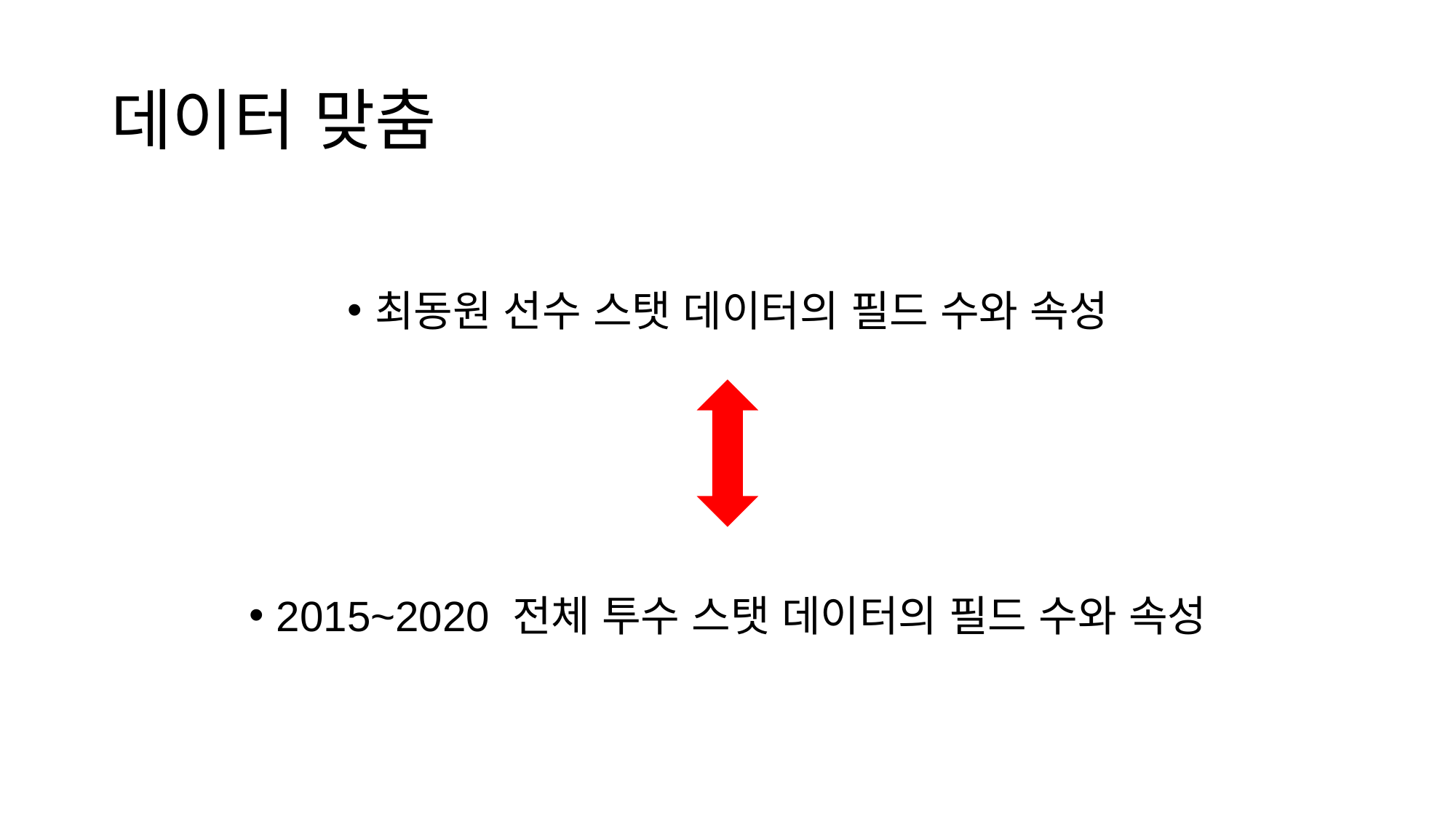

# 데이터 맞춤

최동원 선수 스탯 데이터의 필드 수와 속성

2015~2020 전체 투수 스탯 데이터의 필드 수와 속성